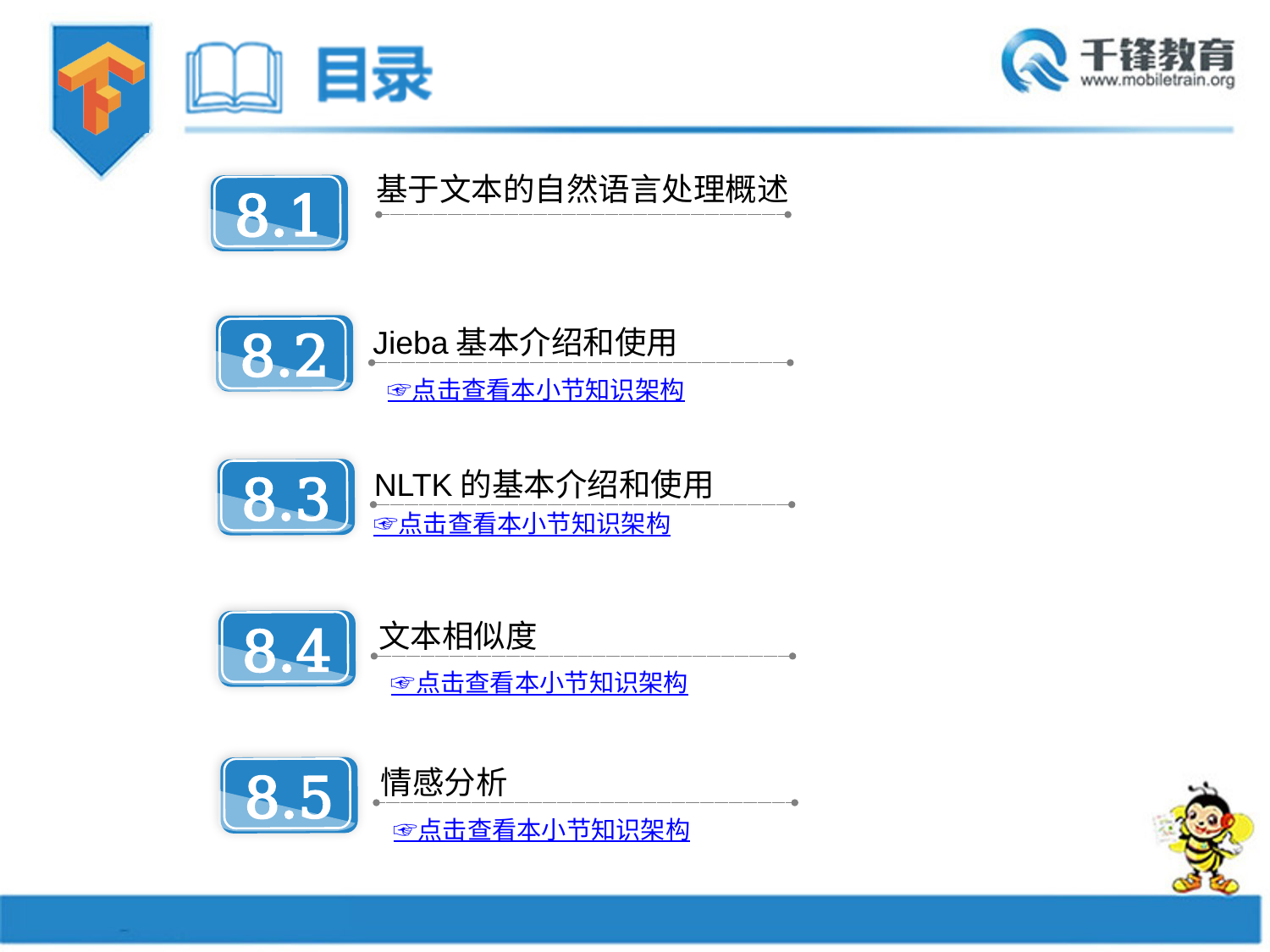

基于文本的自然语言处理概述
8.1

8.2

Jieba基本介绍和使用

☞点击查看本小节知识架构
NLTK的基本介绍和使用

8.3

☞点击查看本小节知识架构
文本相似度

8.4

☞点击查看本小节知识架构
情感分析

8.5

☞点击查看本小节知识架构